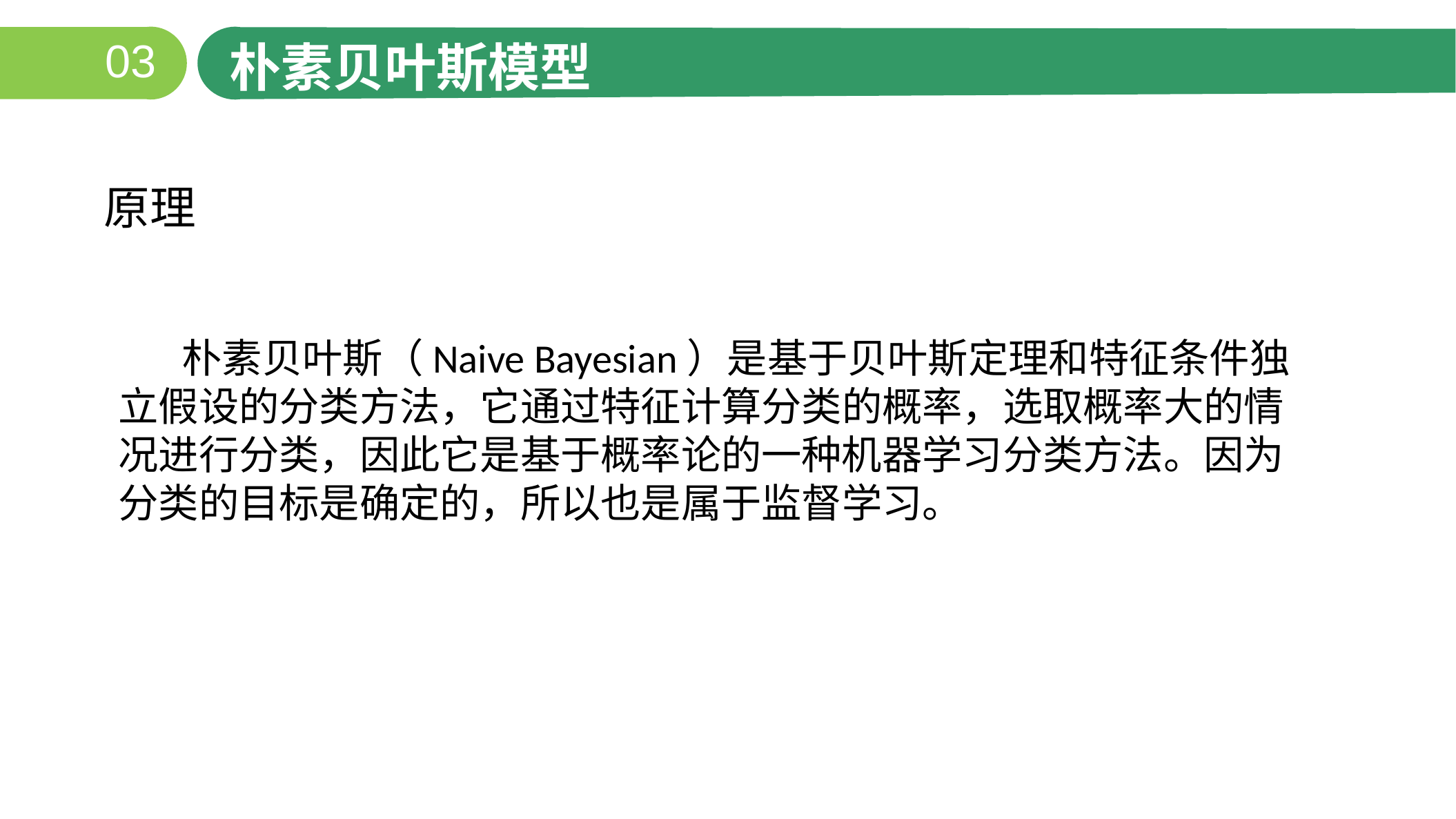

03

朴素贝叶斯模型
原理
      朴素贝叶斯（Naive Bayesian）是基于贝叶斯定理和特征条件独立假设的分类方法，它通过特征计算分类的概率，选取概率大的情况进行分类，因此它是基于概率论的一种机器学习分类方法。因为分类的目标是确定的，所以也是属于监督学习。